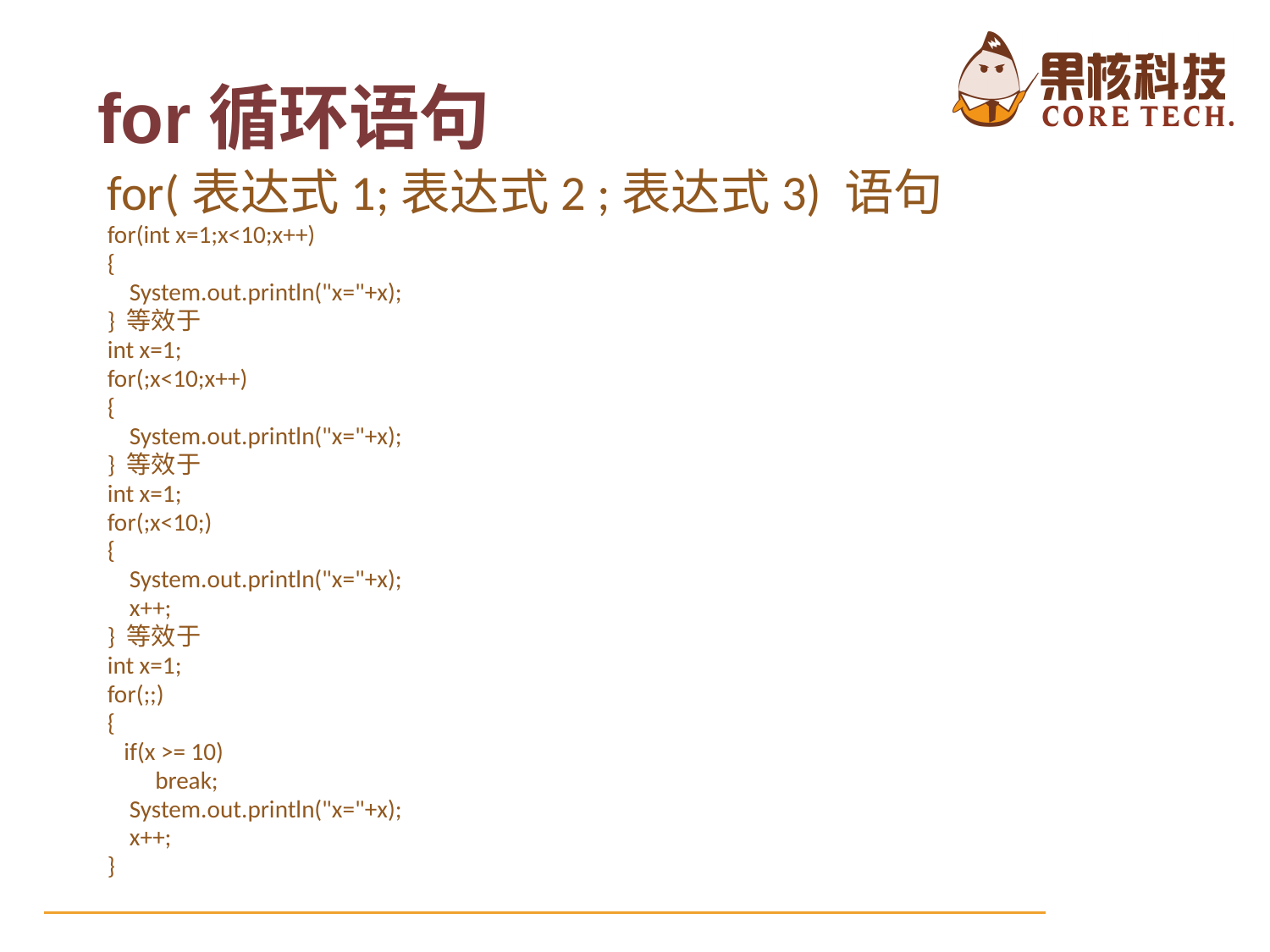

# for循环语句
for(表达式1;表达式2 ;表达式3) 语句
for(int x=1;x<10;x++)
{
    System.out.println("x="+x);
} 等效于
int x=1;
for(;x<10;x++)
{
    System.out.println("x="+x);
} 等效于
int x=1;
for(;x<10;)
{
    System.out.println("x="+x);
    x++;
} 等效于
int x=1;
for(;;)
{
   if(x >= 10)
	break;
    System.out.println("x="+x);
    x++;
}